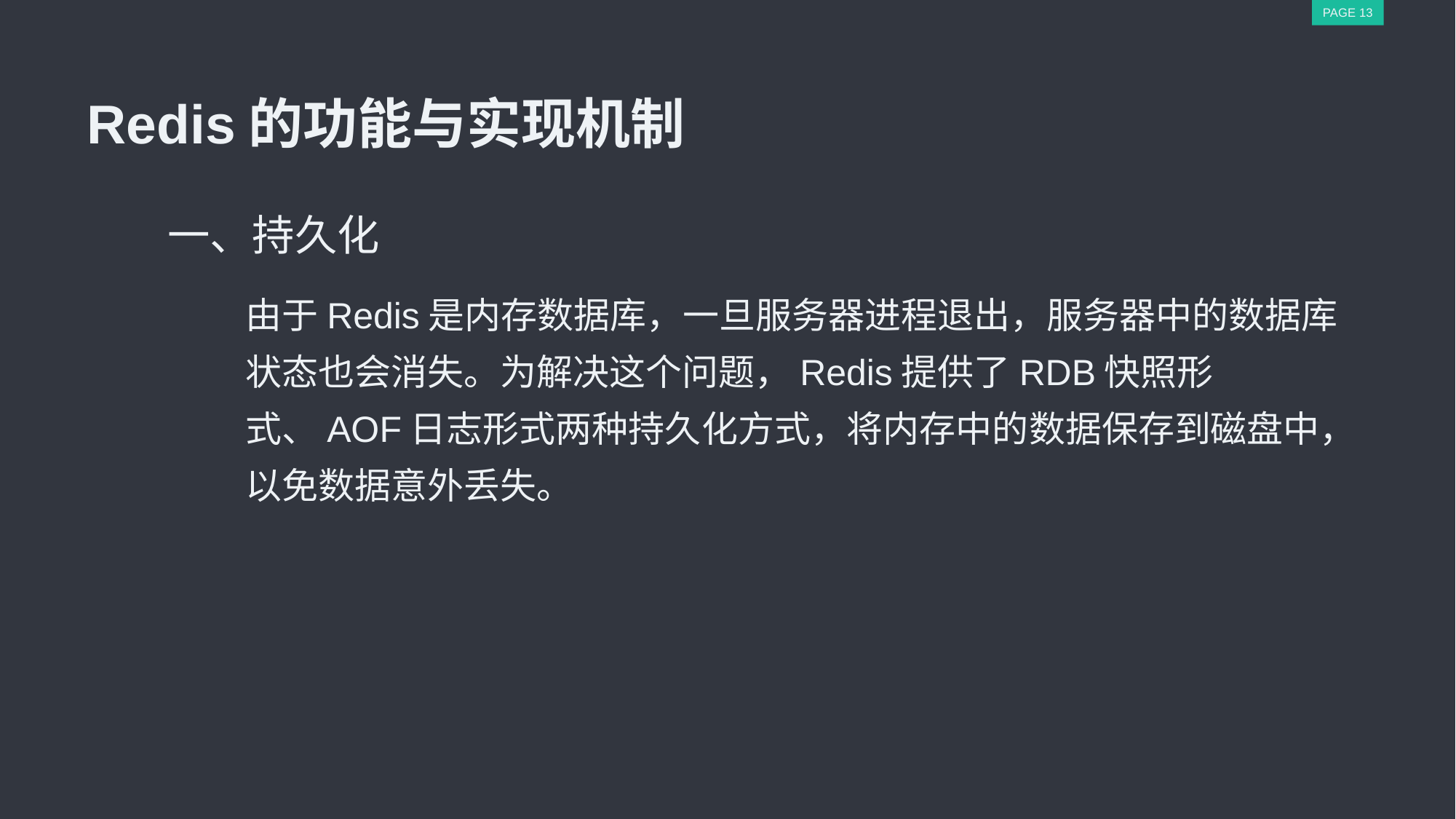

PAGE 13
Redis的功能与实现机制
一、持久化
由于Redis是内存数据库，一旦服务器进程退出，服务器中的数据库状态也会消失。为解决这个问题，Redis提供了RDB快照形式、AOF日志形式两种持久化方式，将内存中的数据保存到磁盘中，以免数据意外丢失。